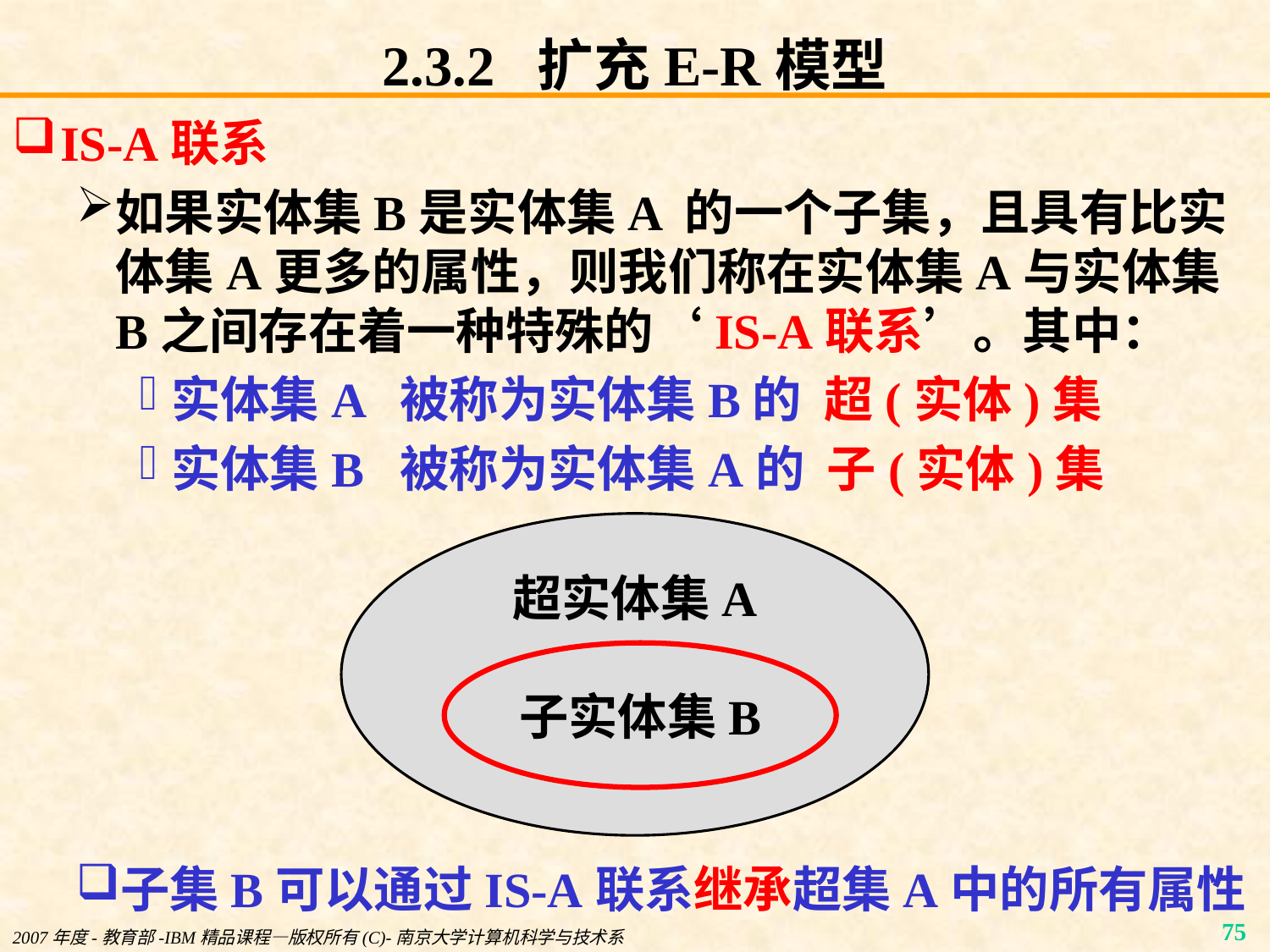

# 2.3.2  扩充E-R模型
IS-A联系
如果实体集B是实体集A 的一个子集，且具有比实体集A更多的属性，则我们称在实体集A与实体集B之间存在着一种特殊的‘IS-A联系’。其中：
实体集A  被称为实体集B的  超(实体)集
实体集B  被称为实体集A的  子(实体)集
超实体集A

子实体集B
子集B可以通过IS-A联系继承超集A中的所有属性
75
2007年度-教育部-IBM精品课程—版权所有(C)-南京大学计算机科学与技术系